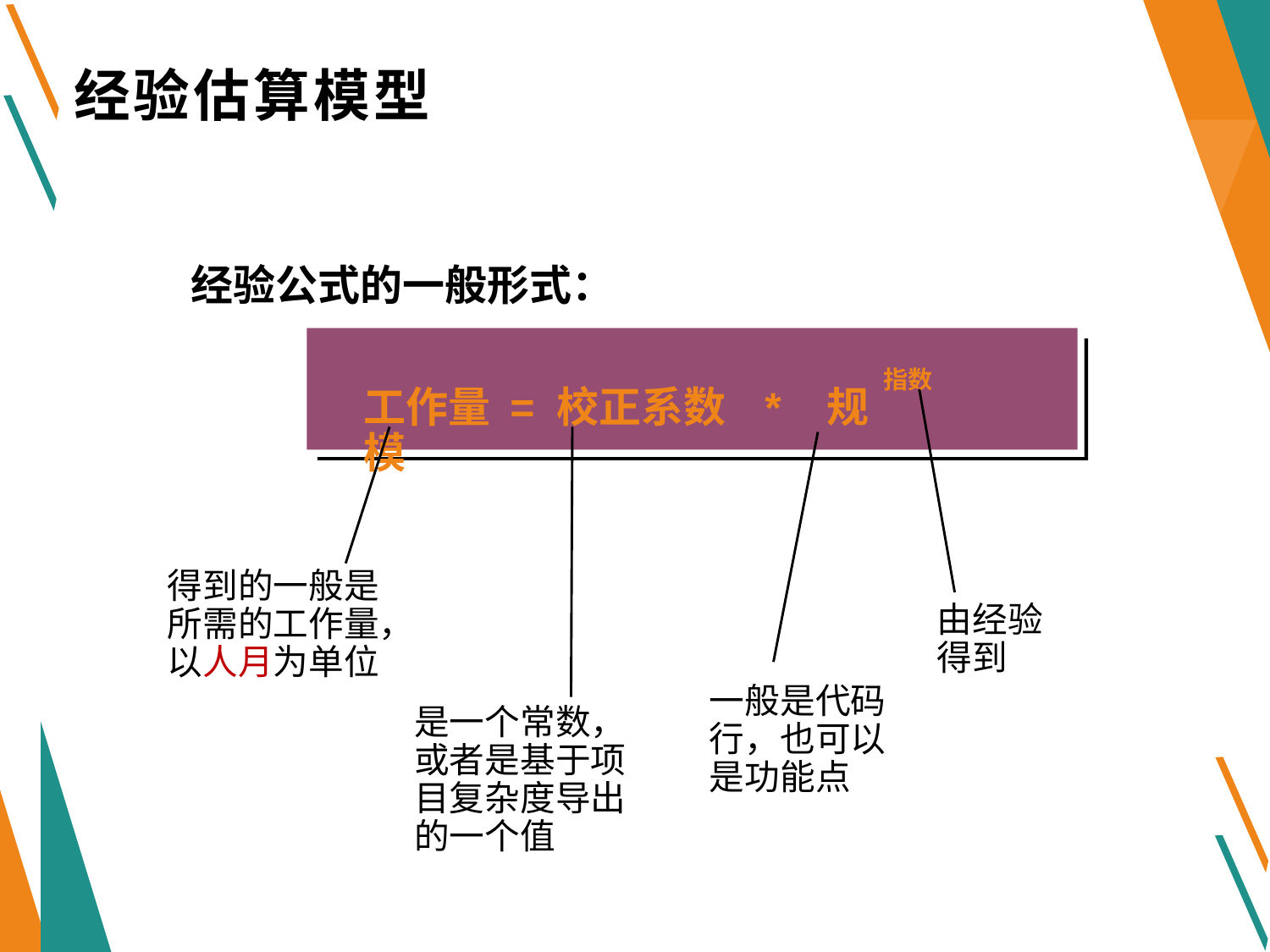

# 经验估算模型
经验公式的一般形式：

指数
工作量 = 校正系数   *   规模

得到的一般是所需的工作量，以人月为单位
由经验得到
一般是代码行，也可以是功能点
是一个常数，或者是基于项目复杂度导出的一个值
20